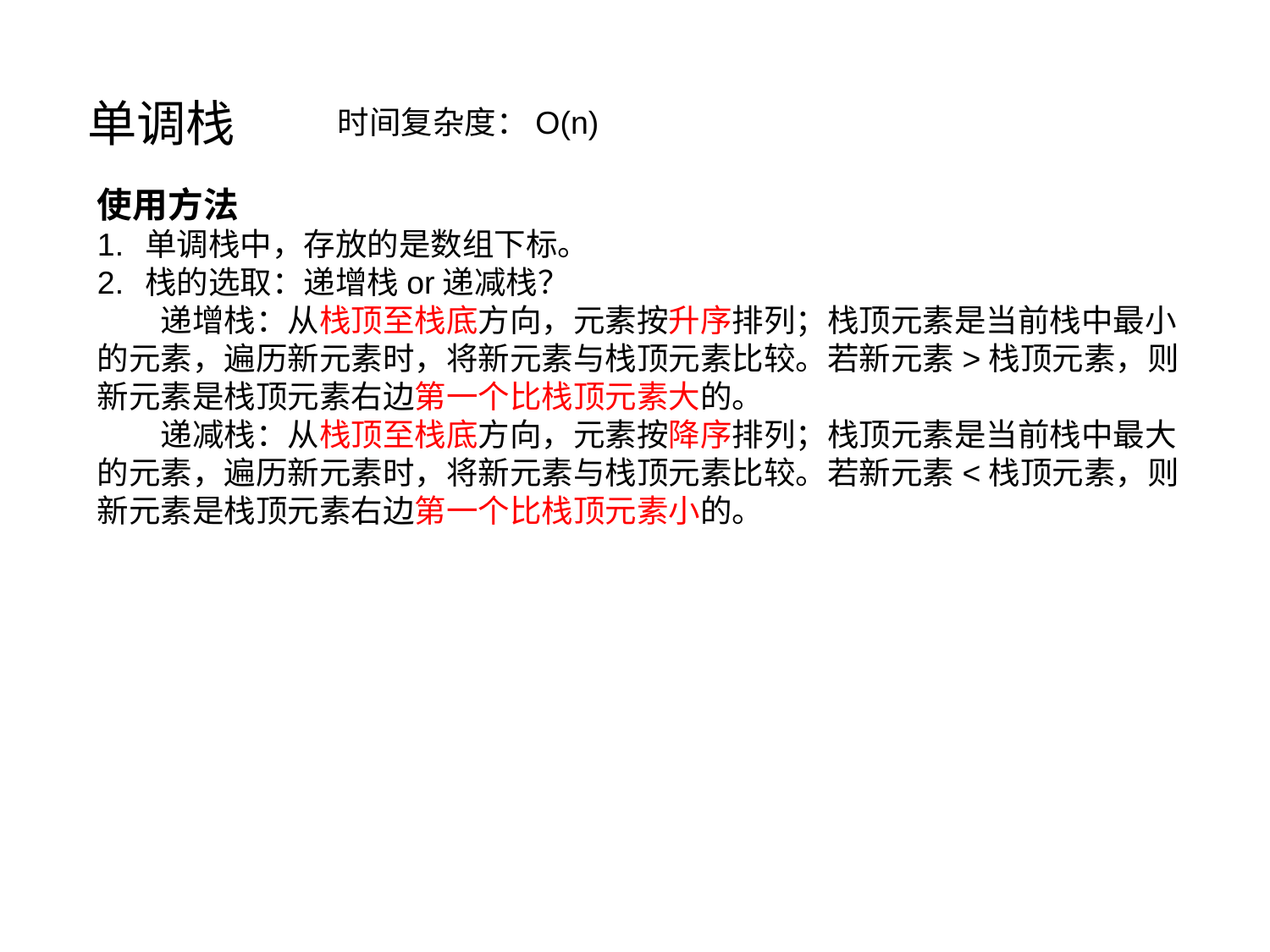

单调栈
时间复杂度：O(n)
使用方法
单调栈中，存放的是数组下标。
栈的选取：递增栈or递减栈？
递增栈：从栈顶至栈底方向，元素按升序排列；栈顶元素是当前栈中最小的元素，遍历新元素时，将新元素与栈顶元素比较。若新元素>栈顶元素，则新元素是栈顶元素右边第一个比栈顶元素大的。
递减栈：从栈顶至栈底方向，元素按降序排列；栈顶元素是当前栈中最大的元素，遍历新元素时，将新元素与栈顶元素比较。若新元素<栈顶元素，则新元素是栈顶元素右边第一个比栈顶元素小的。